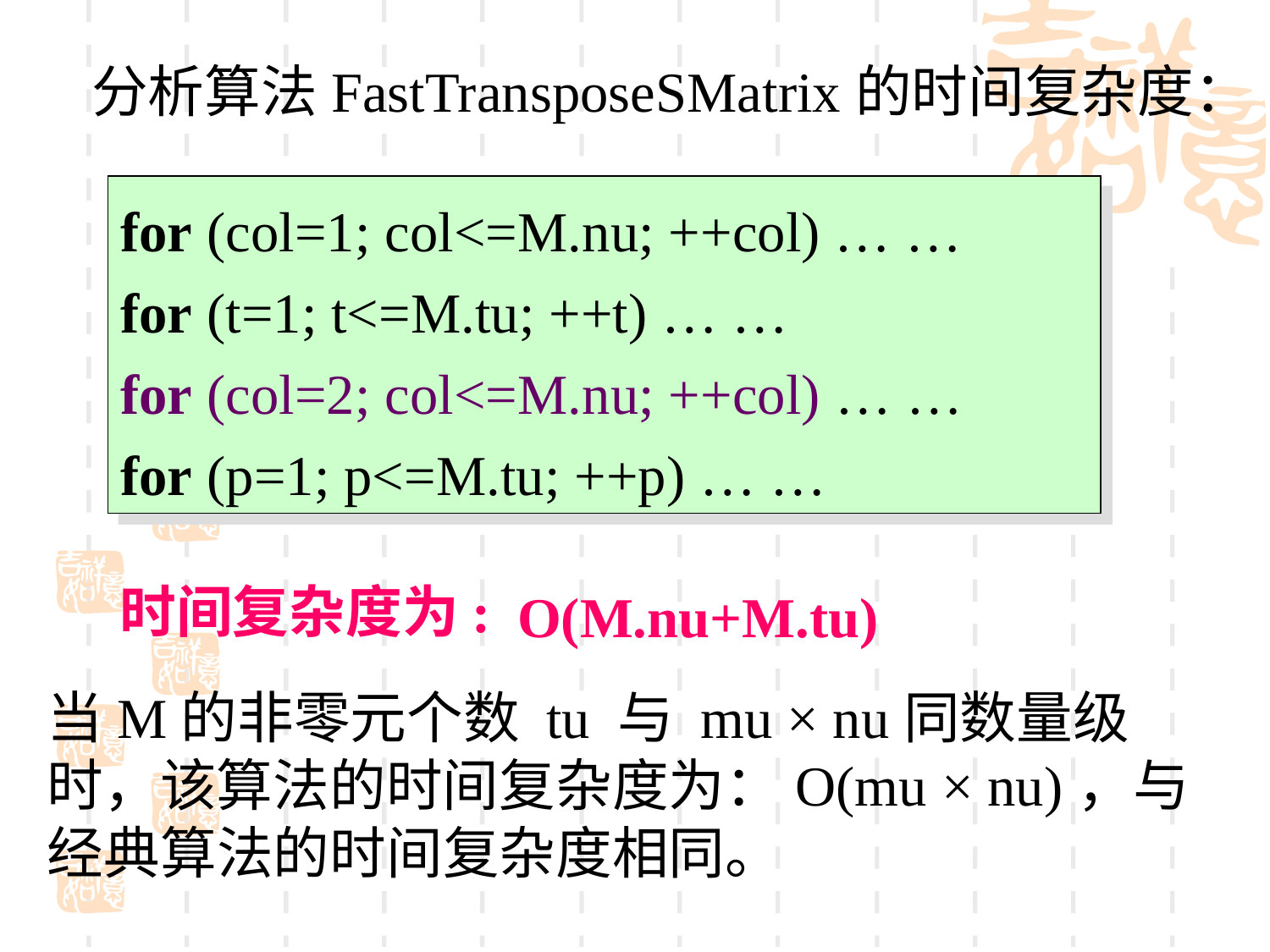

分析算法FastTransposeSMatrix的时间复杂度：
for (col=1; col<=M.nu; ++col) … …
for (t=1; t<=M.tu; ++t) … …
for (col=2; col<=M.nu; ++col) … …
for (p=1; p<=M.tu; ++p) … …
时间复杂度为:
O(M.nu+M.tu)
当M的非零元个数 tu 与 mu × nu同数量级时，该算法的时间复杂度为：O(mu × nu)，与经典算法的时间复杂度相同。